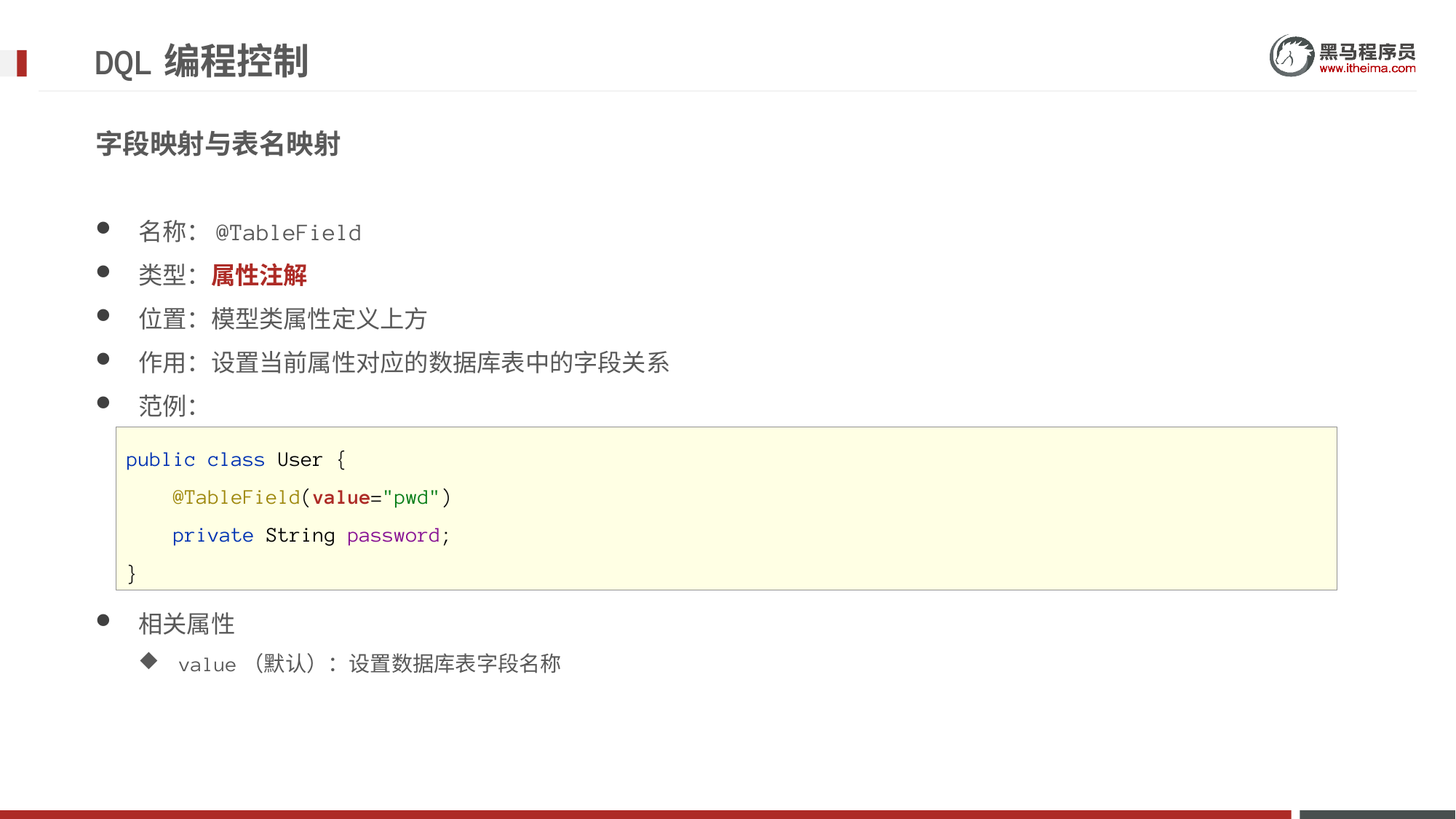

# DQL编程控制
字段映射与表名映射
名称：@TableField
类型：属性注解
位置：模型类属性定义上方
作用：设置当前属性对应的数据库表中的字段关系
范例：

相关属性
value（默认）：设置数据库表字段名称
public class User {
    @TableField(value="pwd")
    private String password;
}